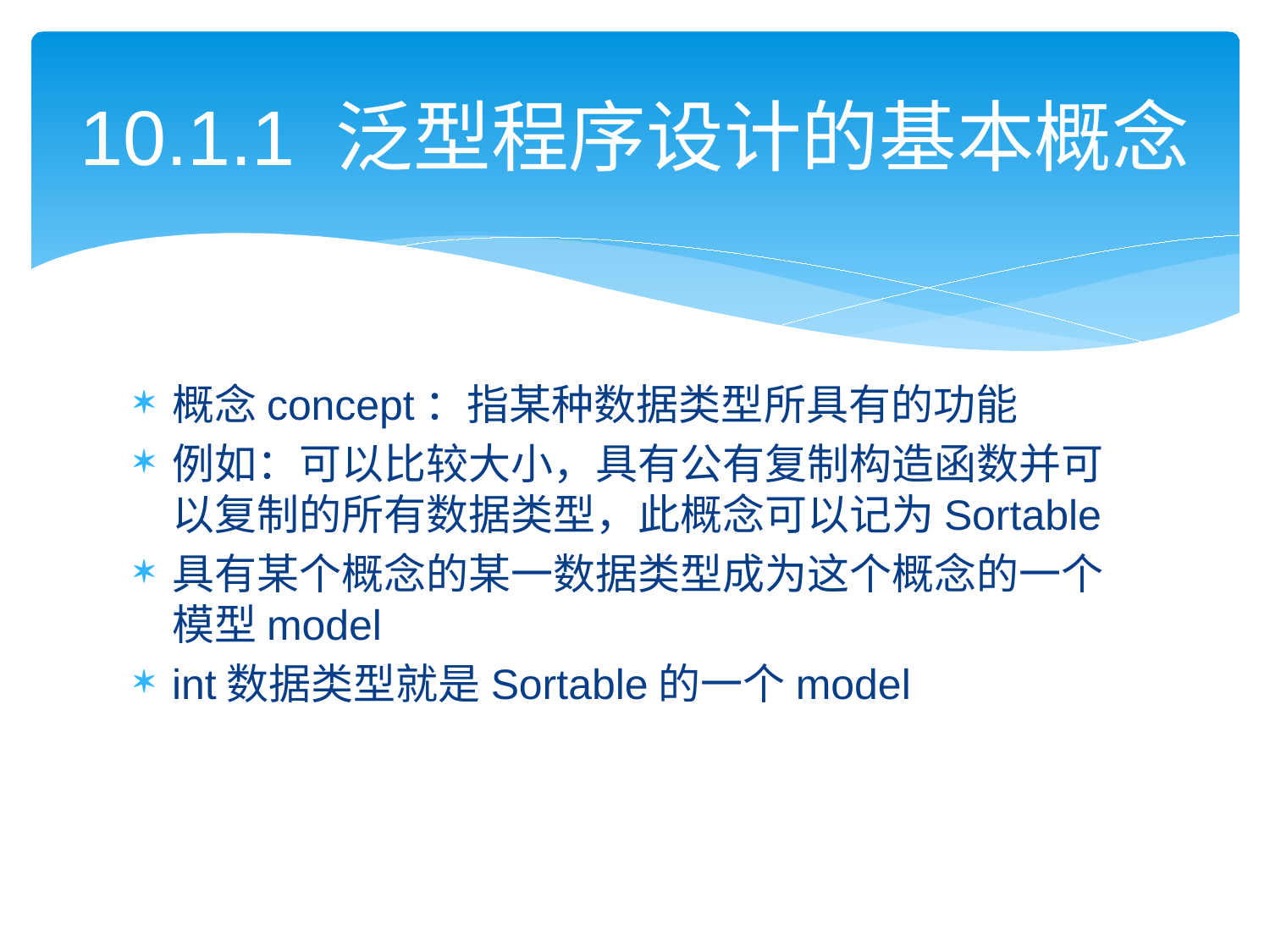

# 10.1.1 泛型程序设计的基本概念
概念concept：指某种数据类型所具有的功能
例如：可以比较大小，具有公有复制构造函数并可以复制的所有数据类型，此概念可以记为Sortable
具有某个概念的某一数据类型成为这个概念的一个模型model
int数据类型就是Sortable的一个model